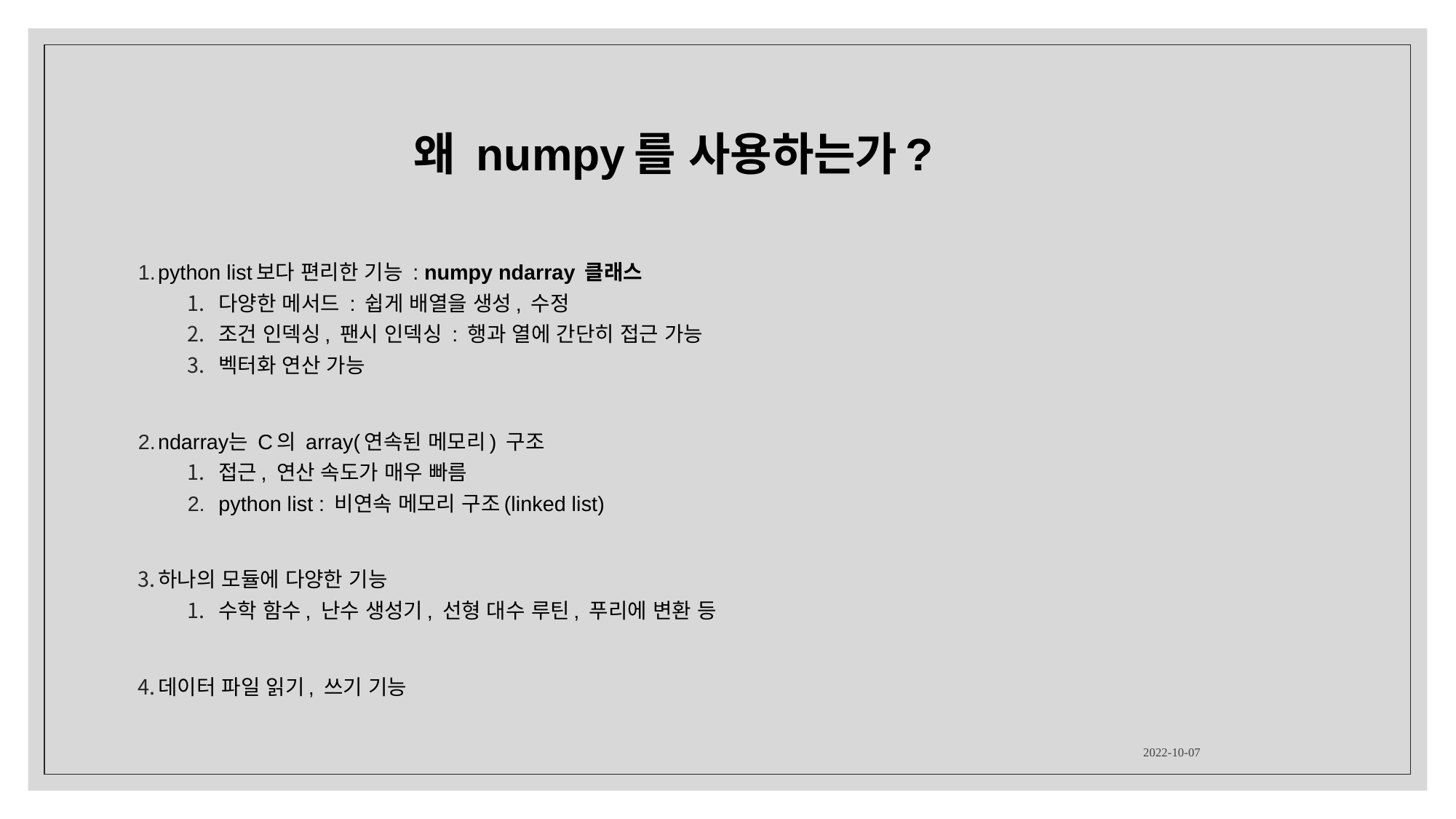

# 왜 numpy를 사용하는가?
python list보다 편리한 기능 : numpy ndarray 클래스
다양한 메서드 : 쉽게 배열을 생성, 수정
조건 인덱싱, 팬시 인덱싱 : 행과 열에 간단히 접근 가능
벡터화 연산 가능

ndarray는 C의 array(연속된 메모리) 구조
접근, 연산 속도가 매우 빠름
python list : 비연속 메모리 구조(linked list)

하나의 모듈에 다양한 기능
수학 함수, 난수 생성기, 선형 대수 루틴, 푸리에 변환 등

데이터 파일 읽기, 쓰기 기능

2022-10-07